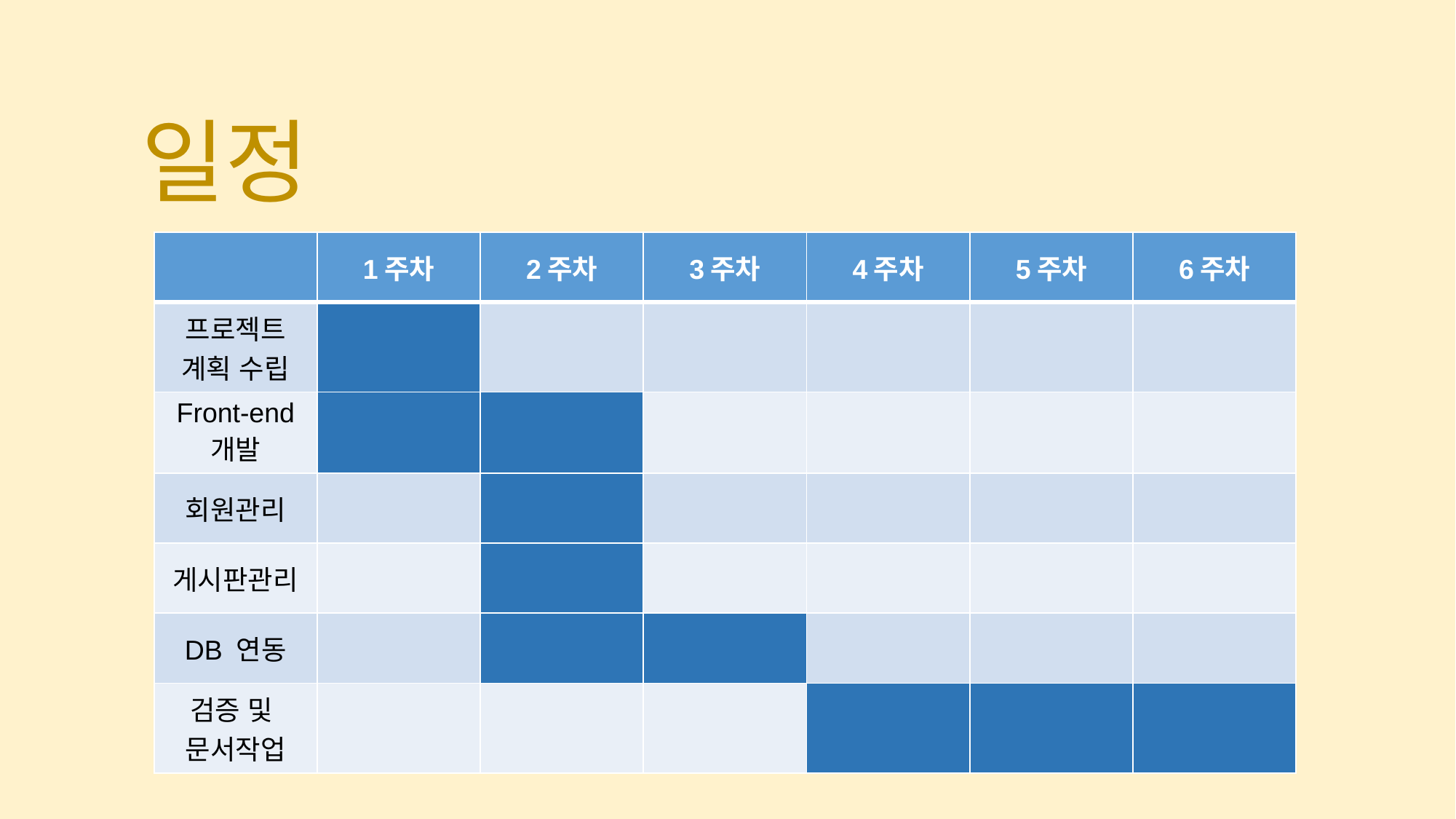

# 일정
|  | 1주차 | 2주차 | 3주차 | 4주차 | 5주차 | 6주차 |
| --- | --- | --- | --- | --- | --- | --- |
| 프로젝트 계획 수립 |  |  |  |  |  |  |
| Front-end 개발 |  |  |  |  |  |  |
| 회원관리 |  |  |  |  |  |  |
| 게시판관리 |  |  |  |  |  |  |
| DB 연동 |  |  |  |  |  |  |
| 검증 및 문서작업 |  |  |  |  |  |  |